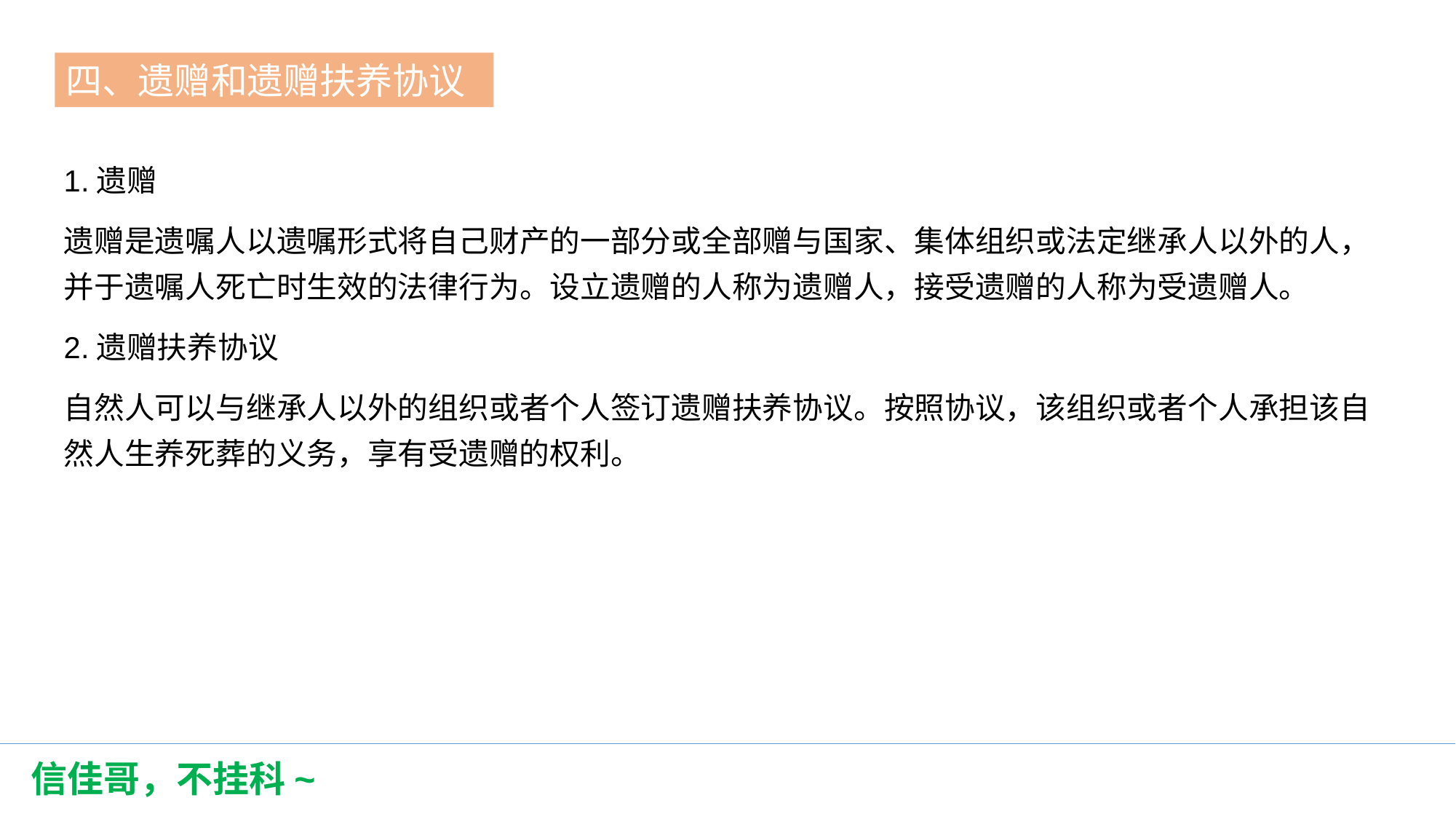

四、遗赠和遗赠扶养协议
第一节
1.遗赠
遗赠是遗嘱人以遗嘱形式将自己财产的一部分或全部赠与国家、集体组织或法定继承人以外的人，并于遗嘱人死亡时生效的法律行为。设立遗赠的人称为遗赠人，接受遗赠的人称为受遗赠人。
2.遗赠扶养协议
自然人可以与继承人以外的组织或者个人签订遗赠扶养协议。按照协议，该组织或者个人承担该自然人生养死葬的义务，享有受遗赠的权利。